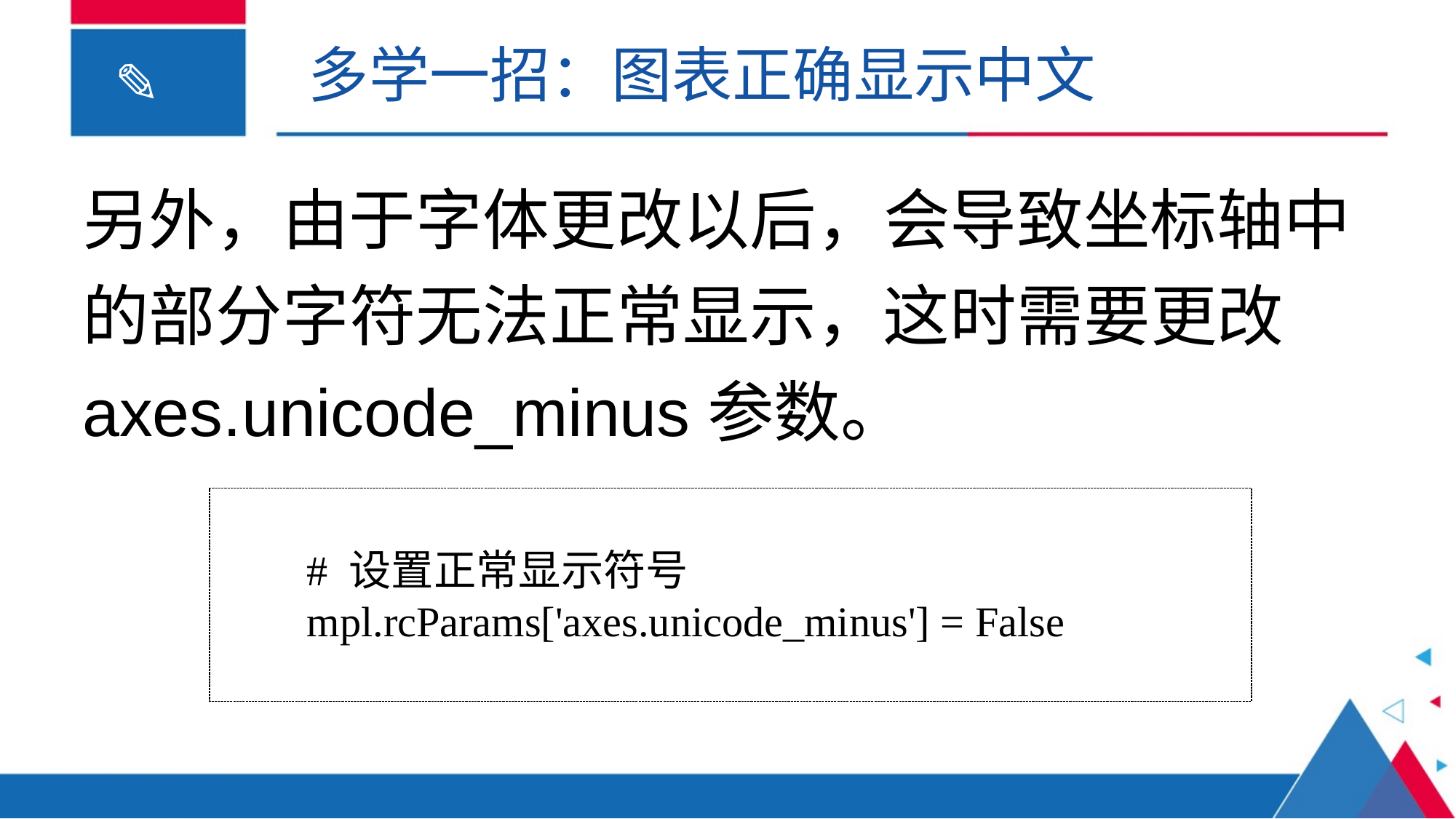

多学一招：图表正确显示中文
另外，由于字体更改以后，会导致坐标轴中的部分字符无法正常显示，这时需要更改axes.unicode_minus参数。

# 设置正常显示符号
mpl.rcParams['axes.unicode_minus'] = False